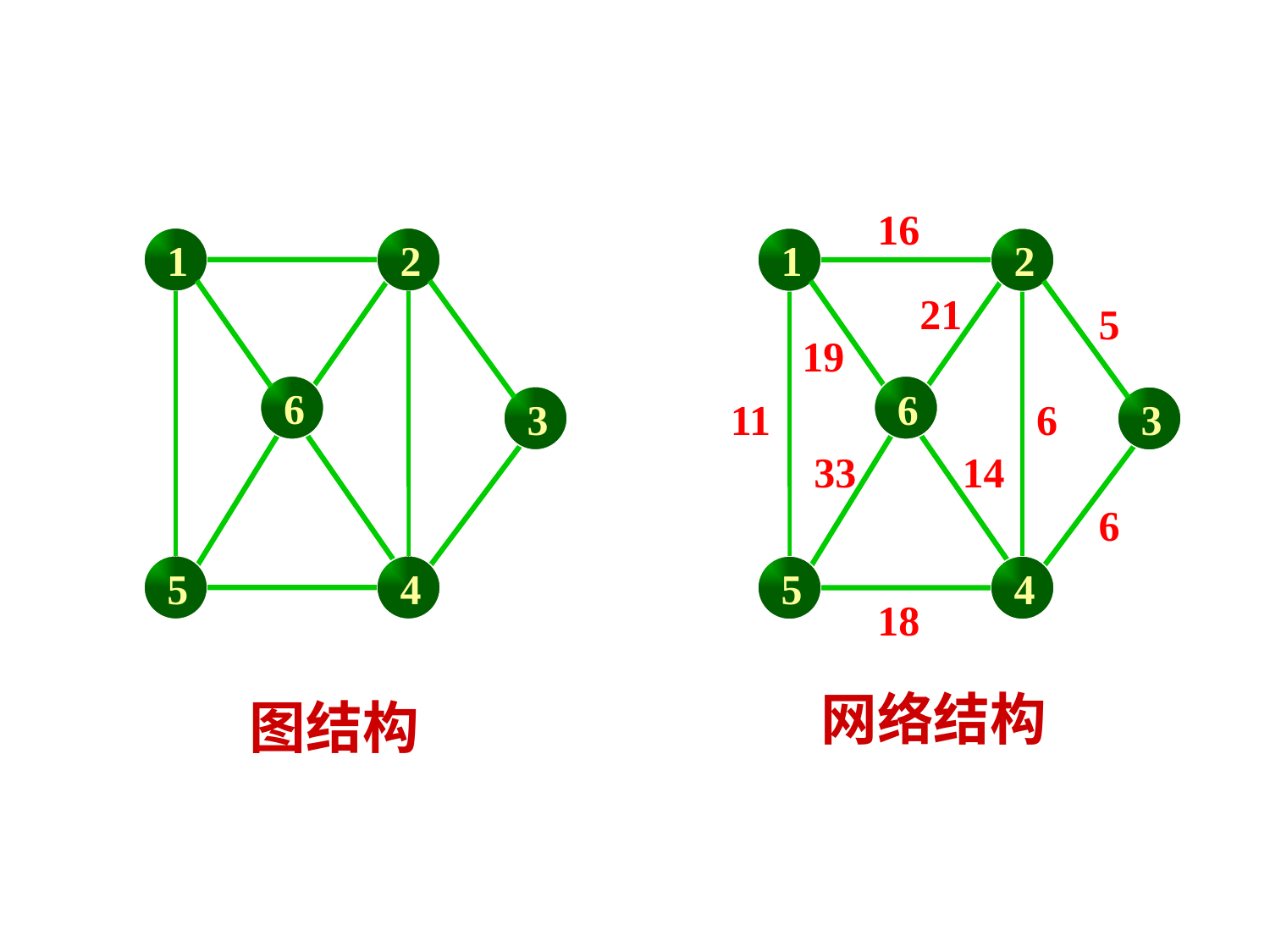

16

1

2

1

2

21

5
19

6
6

3
11
6

3

33
14

6

5
4

5
4

18
网络结构
  图结构
26